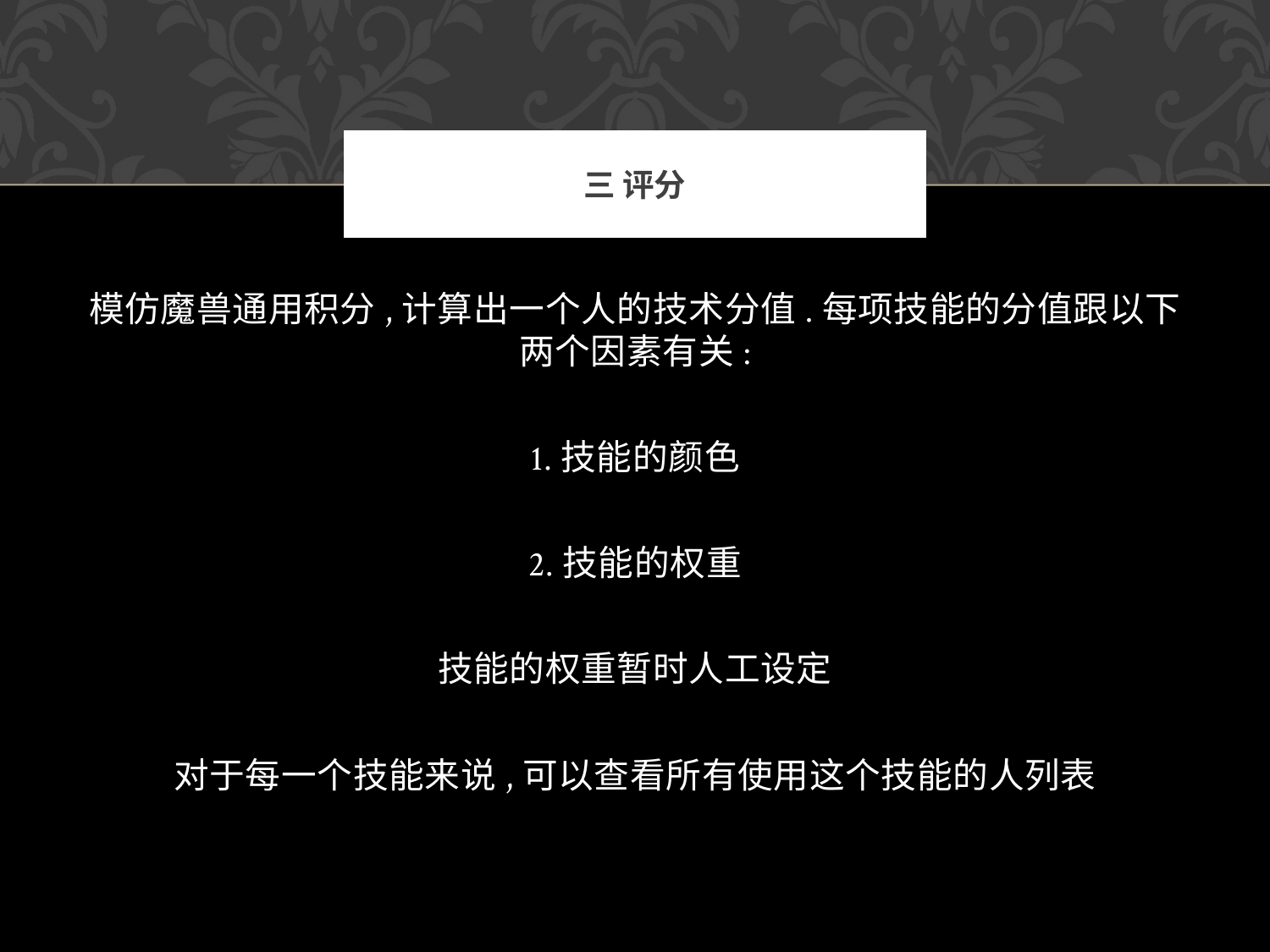

# 三 评分
模仿魔兽通用积分,计算出一个人的技术分值.每项技能的分值跟以下两个因素有关:

1.技能的颜色

2.技能的权重

技能的权重暂时人工设定

对于每一个技能来说,可以查看所有使用这个技能的人列表